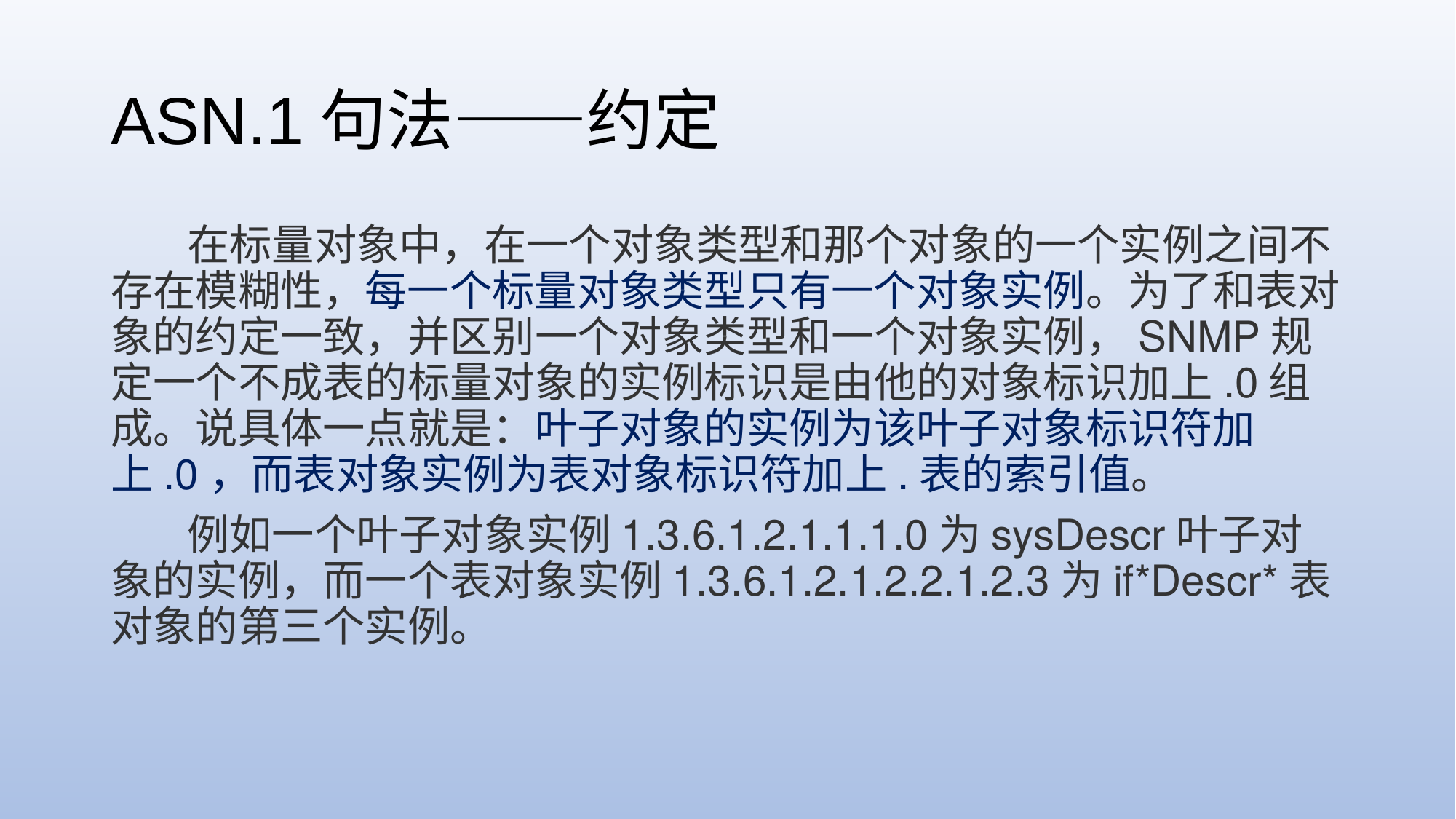

# ASN.1句法——约定
       在标量对象中，在一个对象类型和那个对象的一个实例之间不存在模糊性，每一个标量对象类型只有一个对象实例。为了和表对象的约定一致，并区别一个对象类型和一个对象实例，SNMP规定一个不成表的标量对象的实例标识是由他的对象标识加上.0组成。说具体一点就是：叶子对象的实例为该叶子对象标识符加上.0，而表对象实例为表对象标识符加上.表的索引值。
       例如一个叶子对象实例1.3.6.1.2.1.1.1.0为sysDescr叶子对象的实例，而一个表对象实例1.3.6.1.2.1.2.2.1.2.3为if*Descr*表对象的第三个实例。